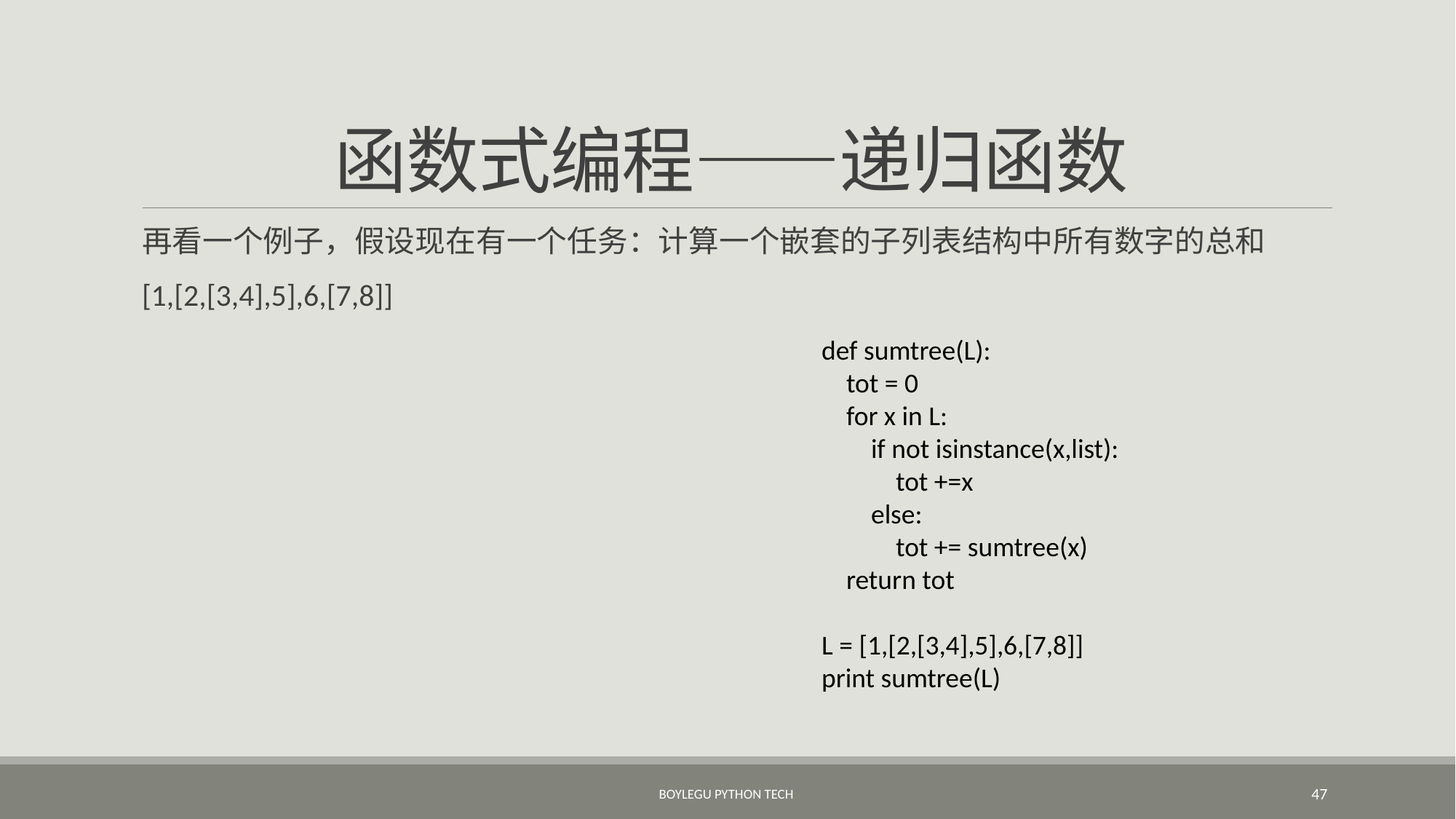

# 函数式编程——递归函数
再看一个例子，假设现在有一个任务：计算一个嵌套的子列表结构中所有数字的总和
[1,[2,[3,4],5],6,[7,8]]
def sumtree(L):
    tot = 0
    for x in L:
        if not isinstance(x,list):
            tot +=x
        else:
            tot += sumtree(x)
    return tot

L = [1,[2,[3,4],5],6,[7,8]]
print sumtree(L)
BoyleGu Python Tech
47